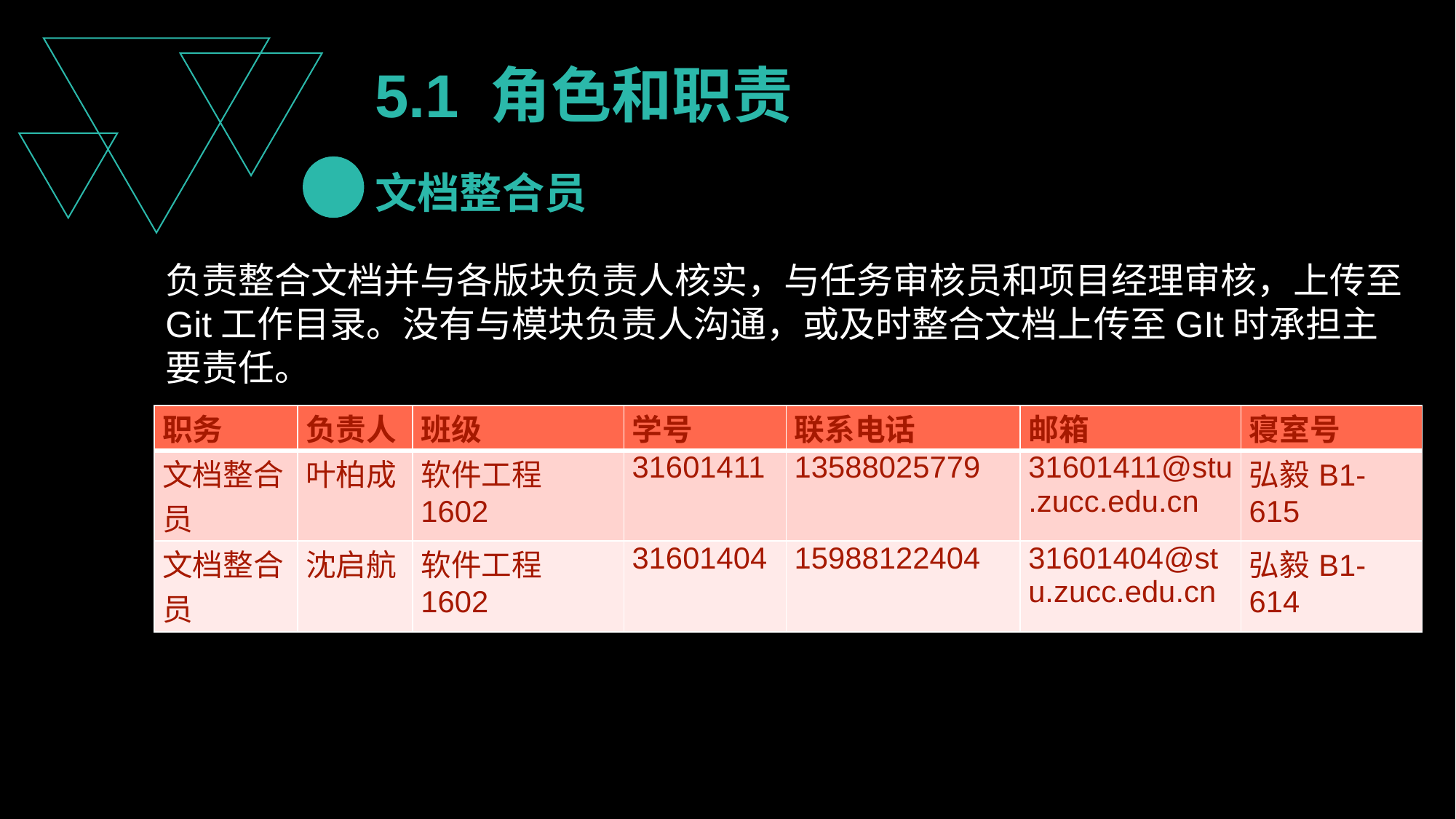

5.1 角色和职责

文档整合员
负责整合文档并与各版块负责人核实，与任务审核员和项目经理审核，上传至Git工作目录。没有与模块负责人沟通，或及时整合文档上传至GIt时承担主要责任。
| 职务 | 负责人 | 班级 | 学号 | 联系电话 | 邮箱 | 寝室号 |
| --- | --- | --- | --- | --- | --- | --- |
| 文档整合员 | 叶柏成 | 软件工程1602 | 31601411 | 13588025779 | 31601411@stu.zucc.edu.cn | 弘毅B1-615 |
| 文档整合员 | 沈启航 | 软件工程1602 | 31601404 | 15988122404 | 31601404@stu.zucc.edu.cn | 弘毅B1-614 |
2014